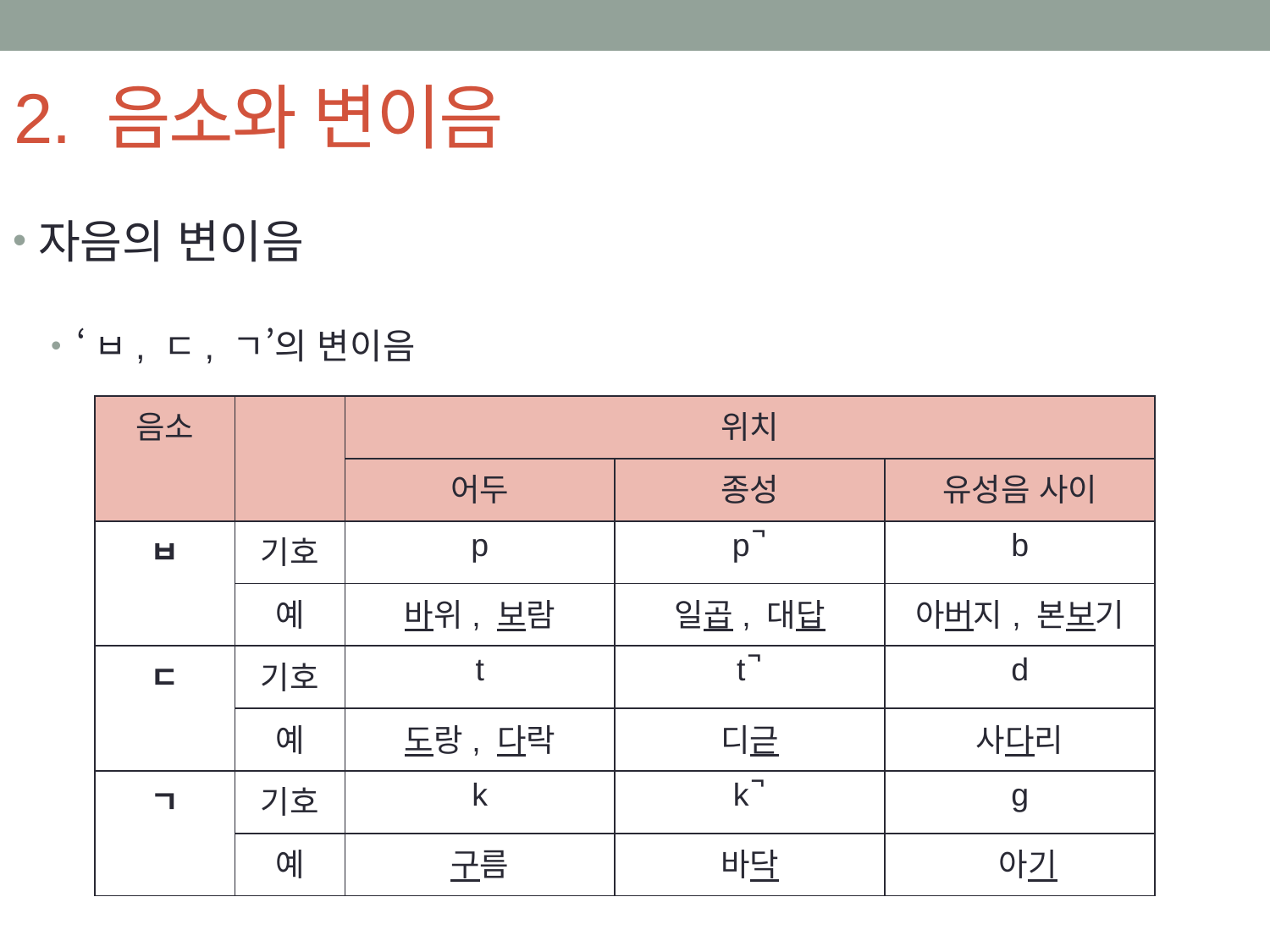

# 2. 음소와 변이음
자음의 변이음

‘ㅂ, ㄷ, ㄱ’의 변이음

| 음소 |  | 위치 |  |  |
| --- | --- | --- | --- | --- |
|  |  | 어두 | 종성 | 유성음 사이 |
| ㅂ | 기호 | p | p ̚ | b |
|  | 예 | 바위, 보람 | 일곱, 대답 | 아버지, 본보기 |
| ㄷ | 기호 | t | t ̚ | d |
|  | 예 | 도랑, 다락 | 디귿 | 사다리 |
| ㄱ | 기호 | k | k ̚ | g |
|  | 예 | 구름 | 바닥 | 아기 |